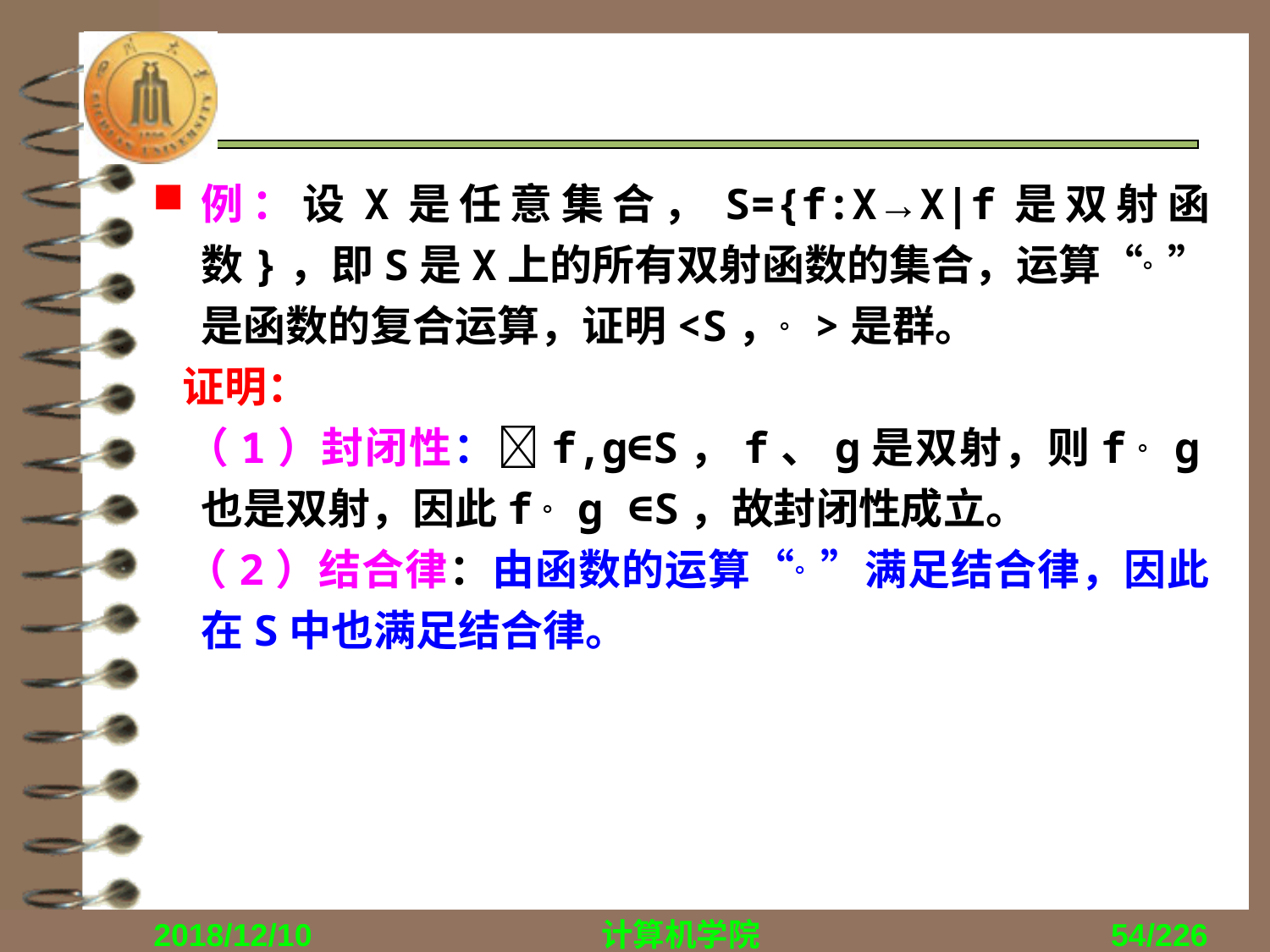

#
例：设X是任意集合，S={f:X→X|f是双射函数}，即S是X上的所有双射函数的集合，运算“。”是函数的复合运算，证明<S，。>是群。
  证明：
  （1）封闭性：∀f,g∈S，f、g是双射，则f。g也是双射，因此f。g ∈S，故封闭性成立。
  （2）结合律：由函数的运算“。”满足结合律，因此在S中也满足结合律。

2018/12/10
计算机学院
54/226